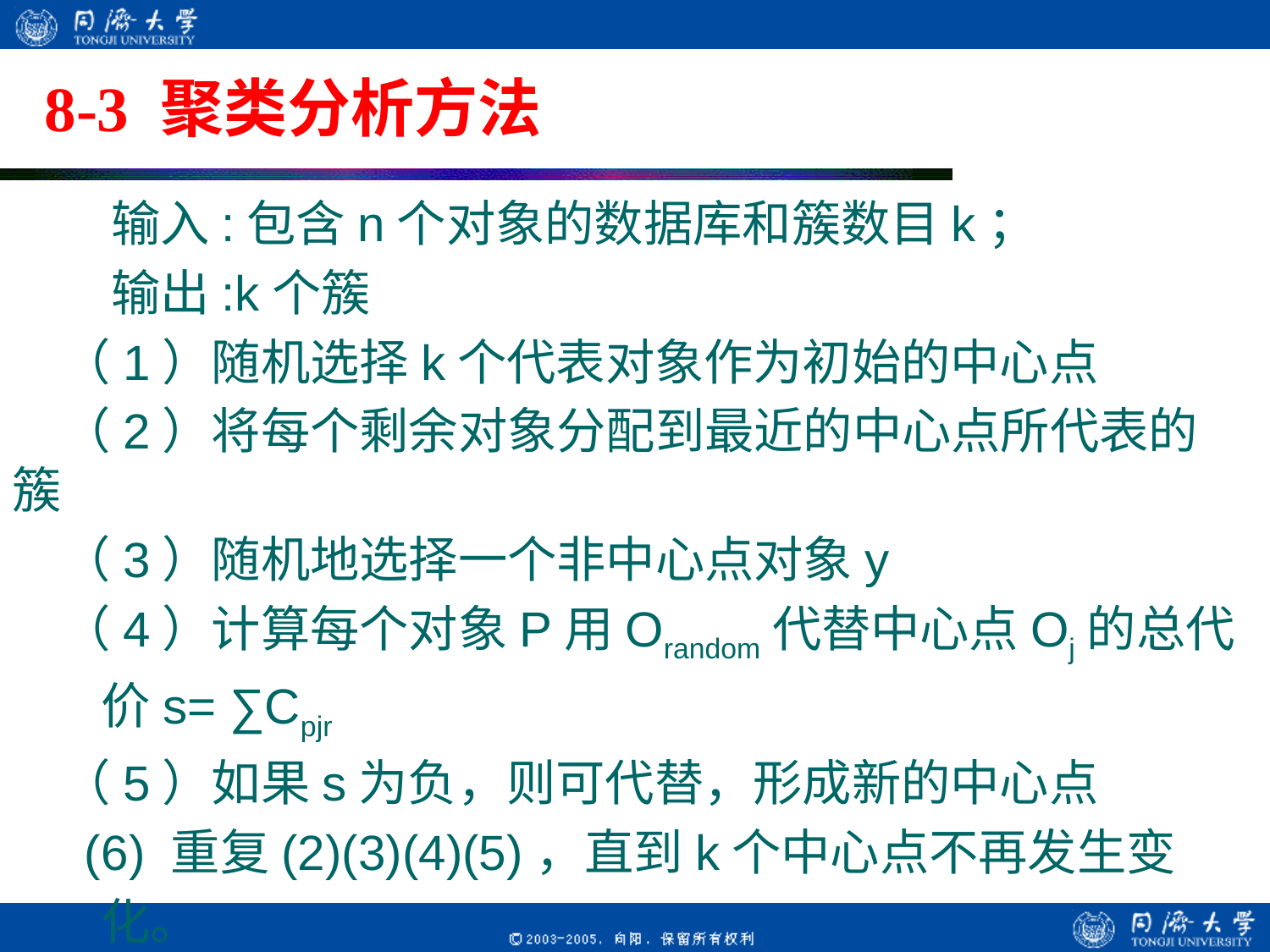

# 8-3 聚类分析方法
　　输入:包含n个对象的数据库和簇数目k；
　　输出:k个簇
　（1）随机选择k个代表对象作为初始的中心点
　（2）将每个剩余对象分配到最近的中心点所代表的簇
　（3）随机地选择一个非中心点对象y
　（4）计算每个对象P用Orandom代替中心点Oj的总代
       价s= ∑Cpjr
　（5）如果s为负，则可代替，形成新的中心点
　 (6) 重复(2)(3)(4)(5)，直到k个中心点不再发生变
       化。